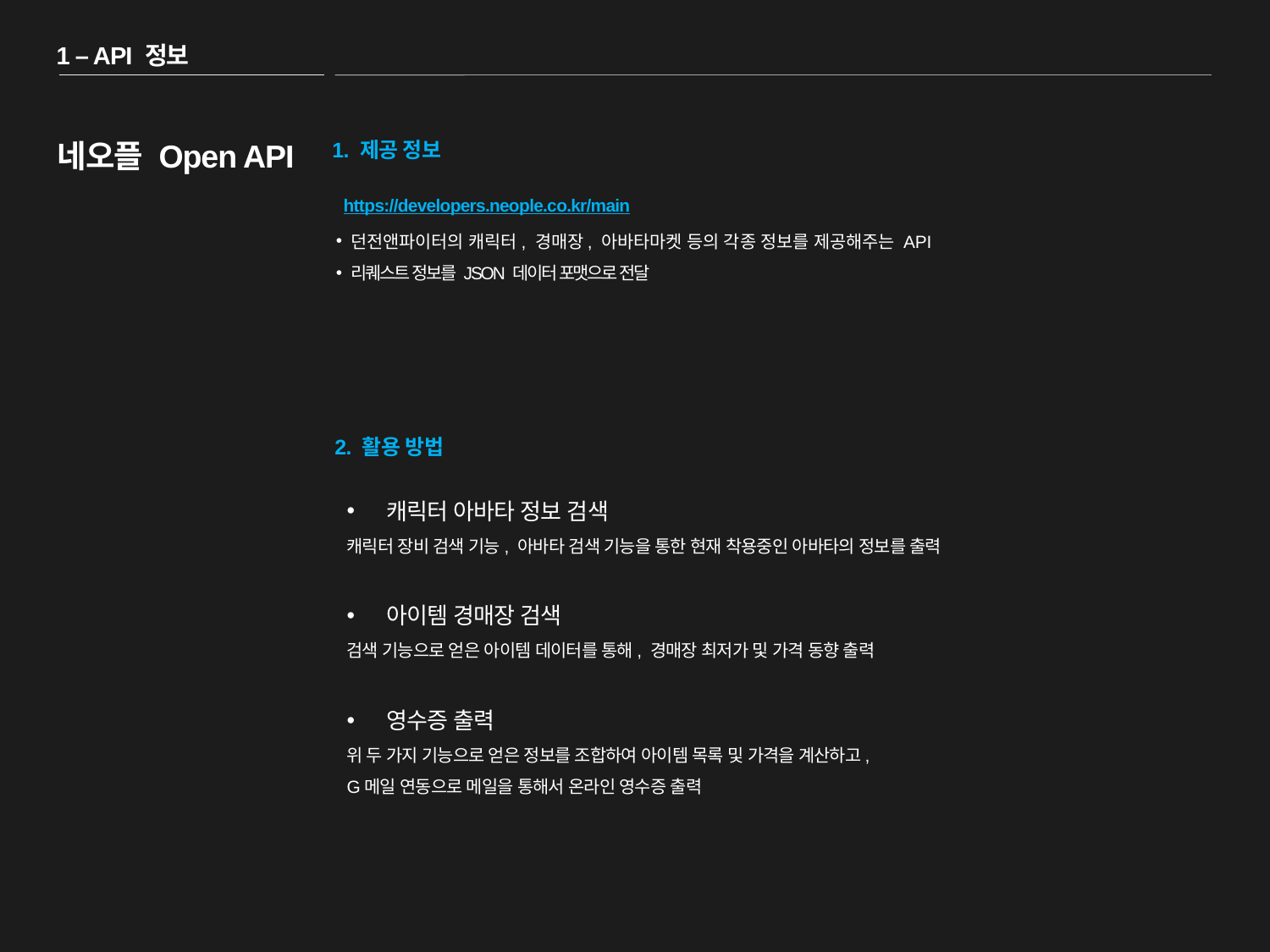

1 – API 정보
# 네오플 Open API
1. 제공 정보
https://developers.neople.co.kr/main
 던전앤파이터의 캐릭터, 경매장, 아바타마켓 등의 각종 정보를 제공해주는 API
 리퀘스트 정보를 JSON 데이터 포맷으로 전달
2. 활용 방법
캐릭터 아바타 정보 검색
캐릭터 장비 검색 기능, 아바타 검색 기능을 통한 현재 착용중인 아바타의 정보를 출력

아이템 경매장 검색
검색 기능으로 얻은 아이템 데이터를 통해, 경매장 최저가 및 가격 동향 출력

영수증 출력
위 두 가지 기능으로 얻은 정보를 조합하여 아이템 목록 및 가격을 계산하고,
G메일 연동으로 메일을 통해서 온라인 영수증 출력